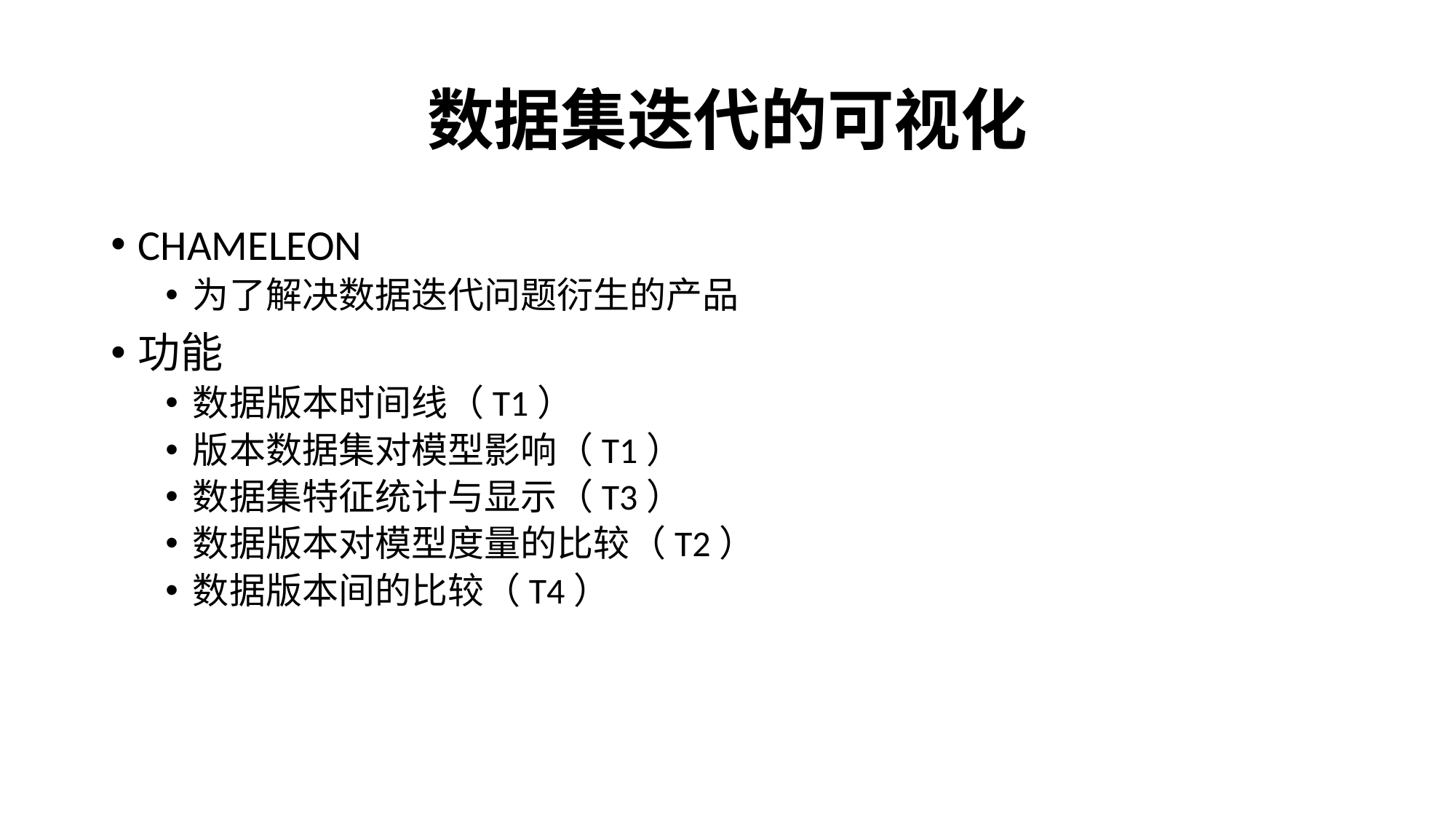

# 数据集迭代的可视化
CHAMELEON
为了解决数据迭代问题衍生的产品
功能
数据版本时间线（T1）
版本数据集对模型影响（T1）
数据集特征统计与显示（T3）
数据版本对模型度量的比较（T2）
数据版本间的比较（T4）